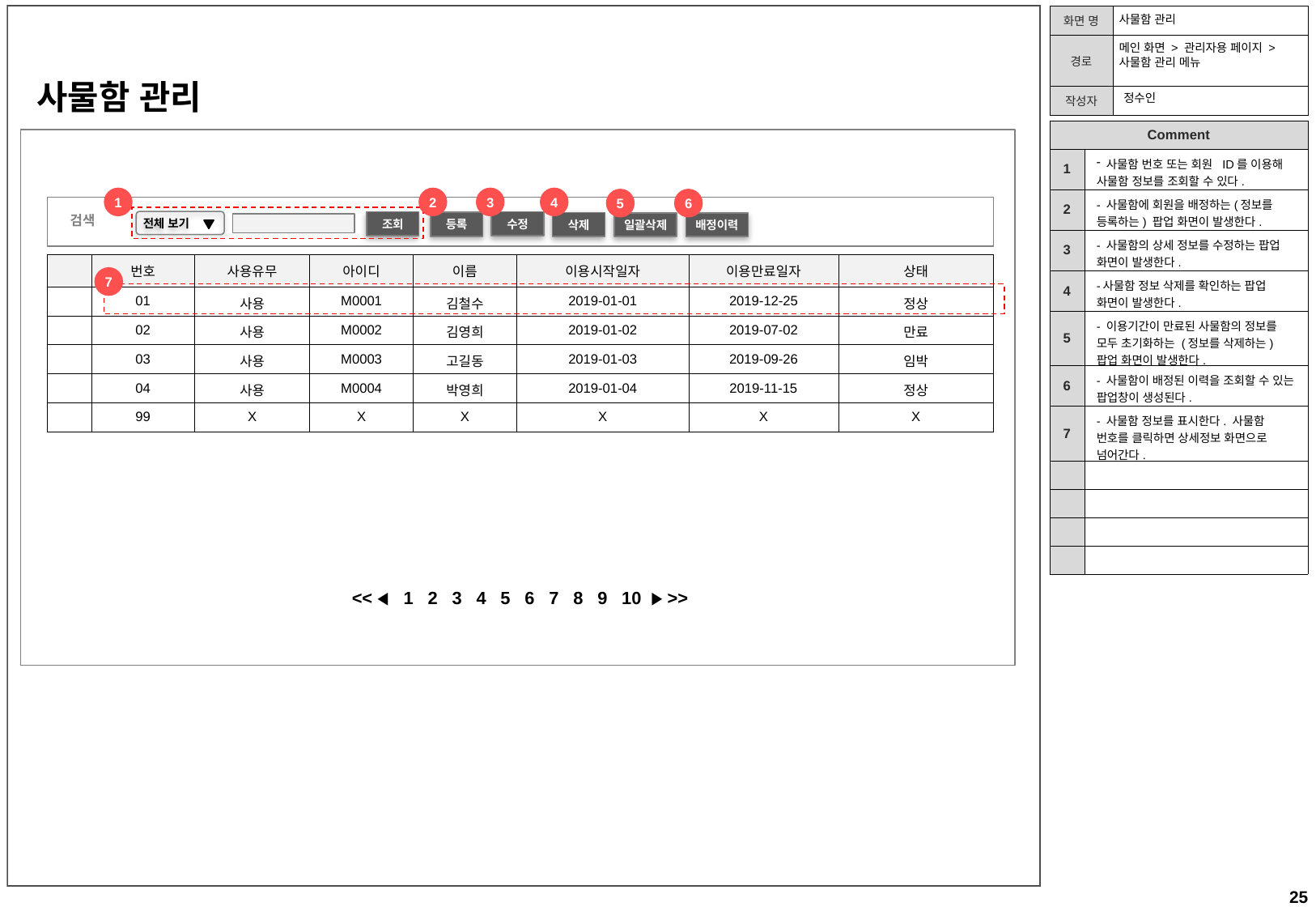

사물함 관리
메인 화면 > 관리자용 페이지 >사물함 관리 메뉴
사물함 관리
정수인
| Comment |  |
| --- | --- |
| 1 | 사물함 번호 또는 회원 ID를 이용해 사물함 정보를 조회할 수 있다. |
| 2 | - 사물함에 회원을 배정하는(정보를 등록하는) 팝업 화면이 발생한다. |
| 3 | - 사물함의 상세 정보를 수정하는 팝업 화면이 발생한다. |
| 4 | -사물함 정보 삭제를 확인하는 팝업 화면이 발생한다. |
| 5 | - 이용기간이 만료된 사물함의 정보를 모두 초기화하는 (정보를 삭제하는) 팝업 화면이 발생한다. |
| 6 | - 사물함이 배정된 이력을 조회할 수 있는 팝업창이 생성된다. |
| 7 | - 사물함 정보를 표시한다. 사물함 번호를 클릭하면 상세정보 화면으로 넘어간다. |
|  |  |
|  |  |
|  |  |
|  |  |

1
2
3
4
5
6

검색

 전체 보기
조회
수정
등록
삭제
일괄삭제
배정이력

|  | 번호 | 사용유무 | 아이디 | 이름 | 이용시작일자 | 이용만료일자 | 상태 |
| --- | --- | --- | --- | --- | --- | --- | --- |
|  | 01 | 사용 | M0001 | 김철수 | 2019-01-01 | 2019-12-25 | 정상 |
|  | 02 | 사용 | M0002 | 김영희 | 2019-01-02 | 2019-07-02 | 만료 |
|  | 03 | 사용 | M0003 | 고길동 | 2019-01-03 | 2019-09-26 | 임박 |
|  | 04 | 사용 | M0004 | 박영희 | 2019-01-04 | 2019-11-15 | 정상 |
|  | 99 | X | X | X | X | X | X |
7

 << ◀   1   2   3   4   5   6   7   8   9   10  ▶ >>